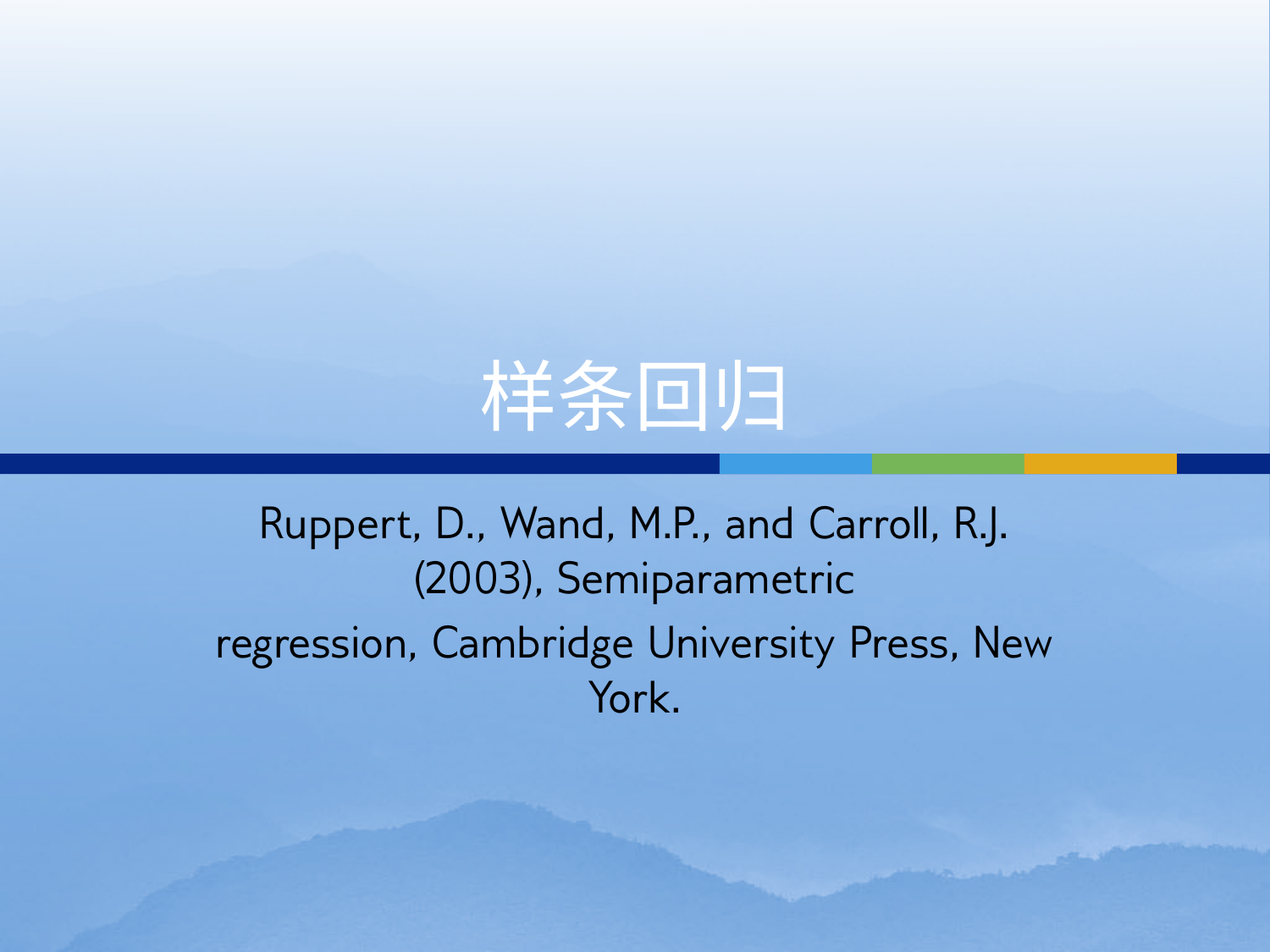

# 样条回归
Ruppert, D., Wand, M.P., and Carroll, R.J. (2003), Semiparametric
regression, Cambridge University Press, New York.